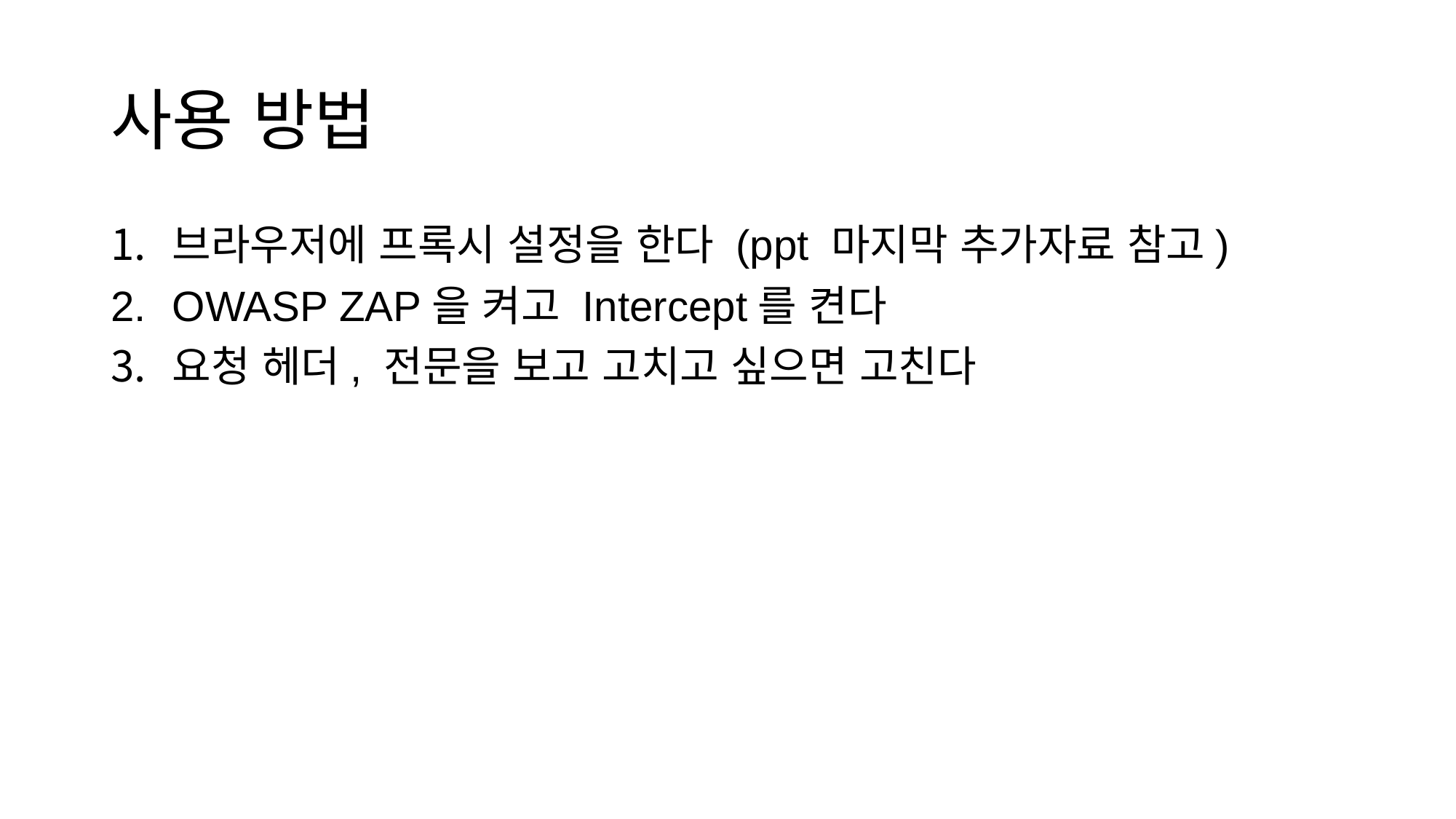

# 사용 방법
브라우저에 프록시 설정을 한다 (ppt 마지막 추가자료 참고)
OWASP ZAP을 켜고 Intercept를 켠다
요청 헤더, 전문을 보고 고치고 싶으면 고친다